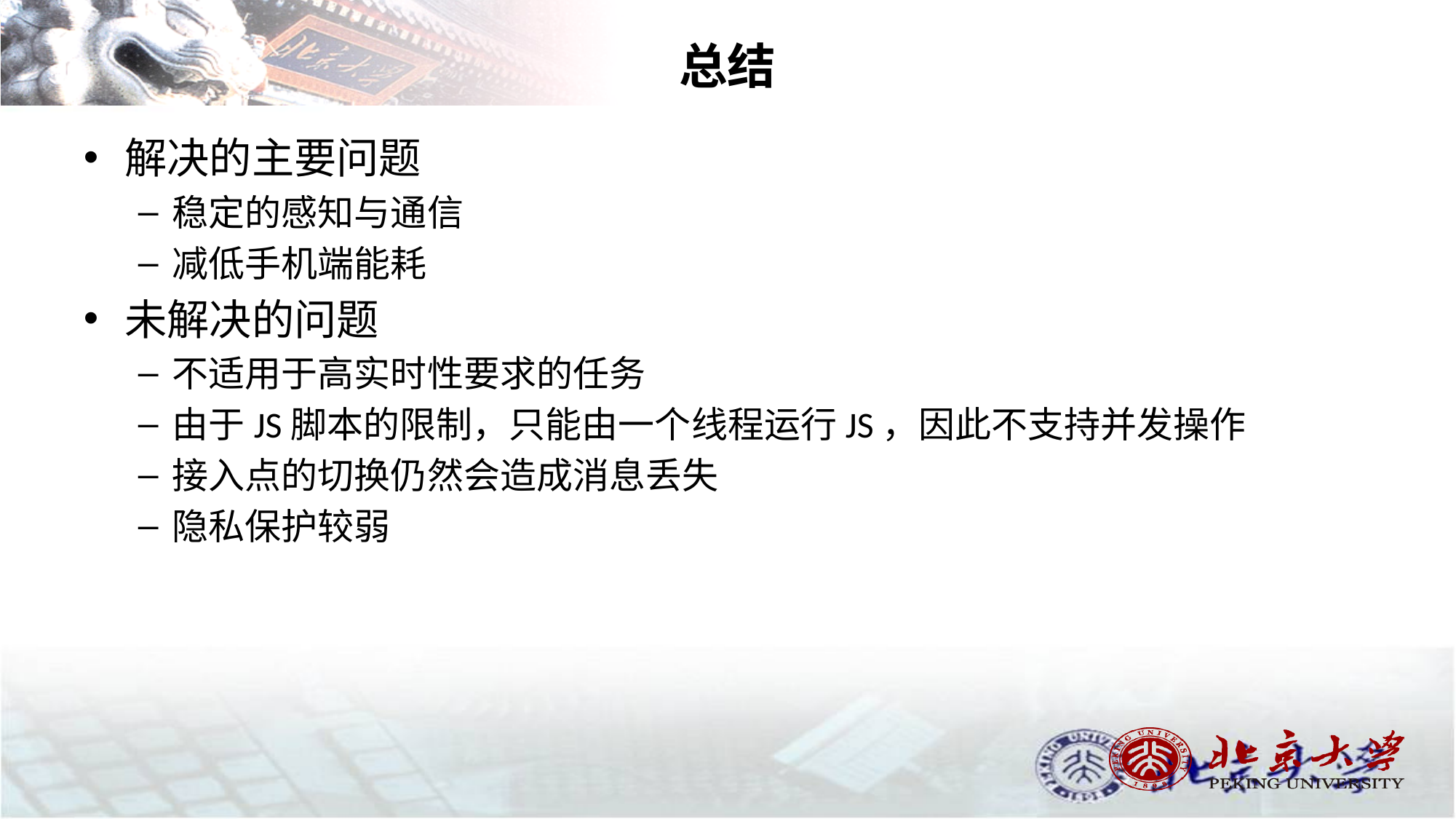

# 总结
解决的主要问题
稳定的感知与通信
减低手机端能耗
未解决的问题
不适用于高实时性要求的任务
由于JS脚本的限制，只能由一个线程运行JS，因此不支持并发操作
接入点的切换仍然会造成消息丢失
隐私保护较弱